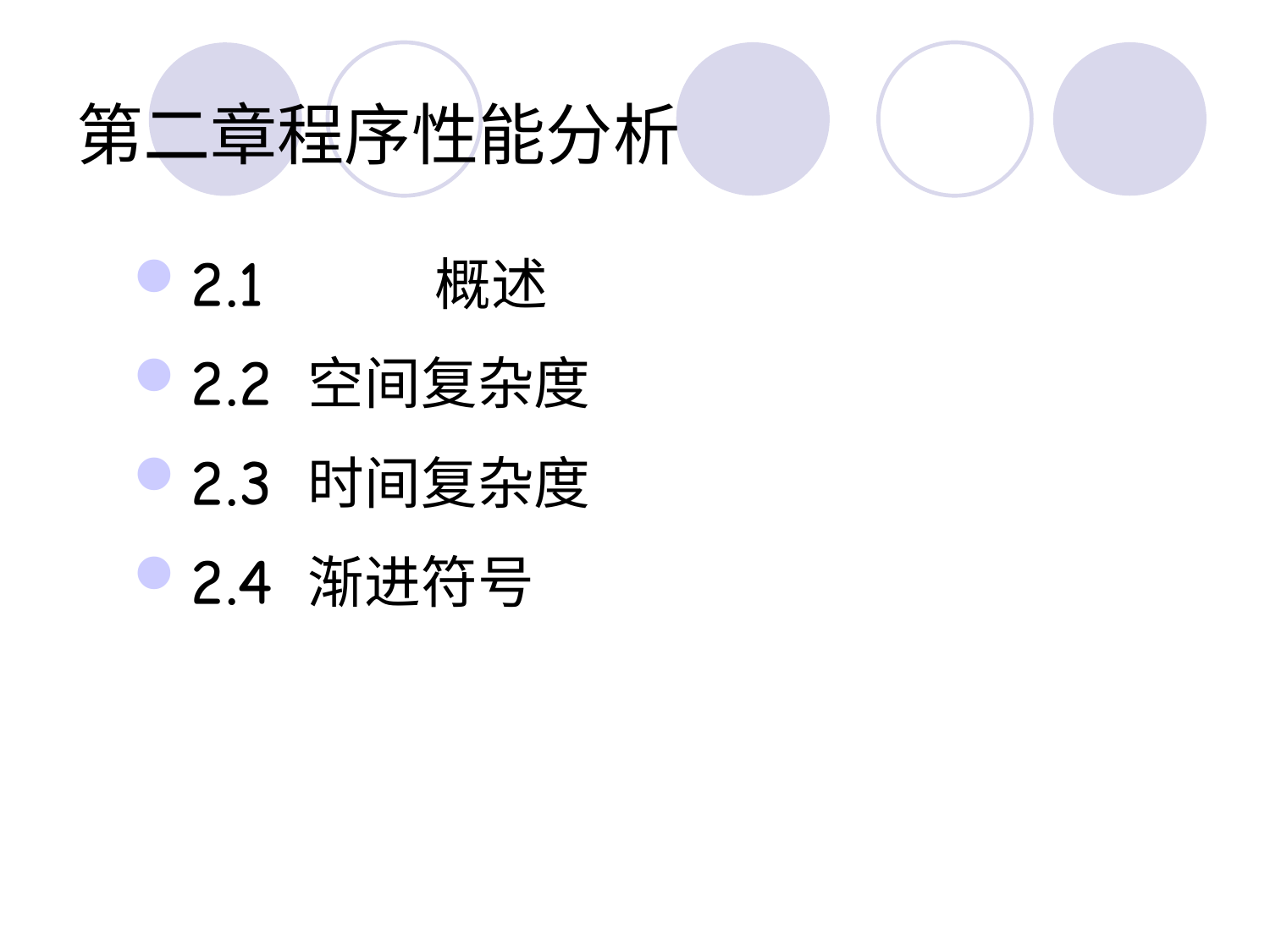

# 第二章程序性能分析
2.1		概述
2.2	空间复杂度
2.3	时间复杂度
2.4	渐进符号

1